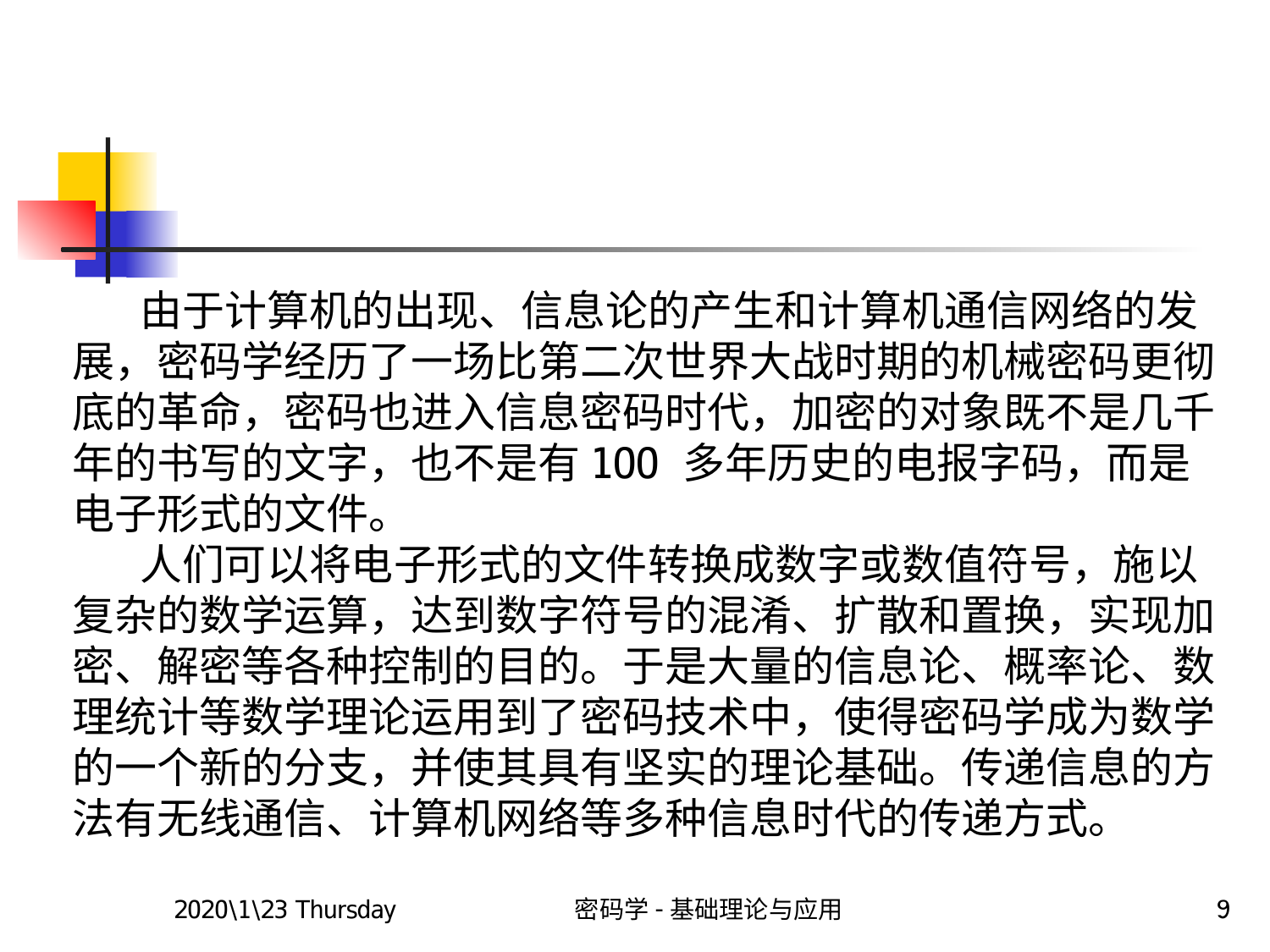

由于计算机的出现、信息论的产生和计算机通信网络的发展，密码学经历了一场比第二次世界大战时期的机械密码更彻底的革命，密码也进入信息密码时代，加密的对象既不是几千年的书写的文字，也不是有100 多年历史的电报字码，而是电子形式的文件。
      人们可以将电子形式的文件转换成数字或数值符号，施以复杂的数学运算，达到数字符号的混淆、扩散和置换，实现加密、解密等各种控制的目的。于是大量的信息论、概率论、数理统计等数学理论运用到了密码技术中，使得密码学成为数学的一个新的分支，并使其具有坚实的理论基础。传递信息的方法有无线通信、计算机网络等多种信息时代的传递方式。
2020\1\23 Thursday
密码学-基础理论与应用
9